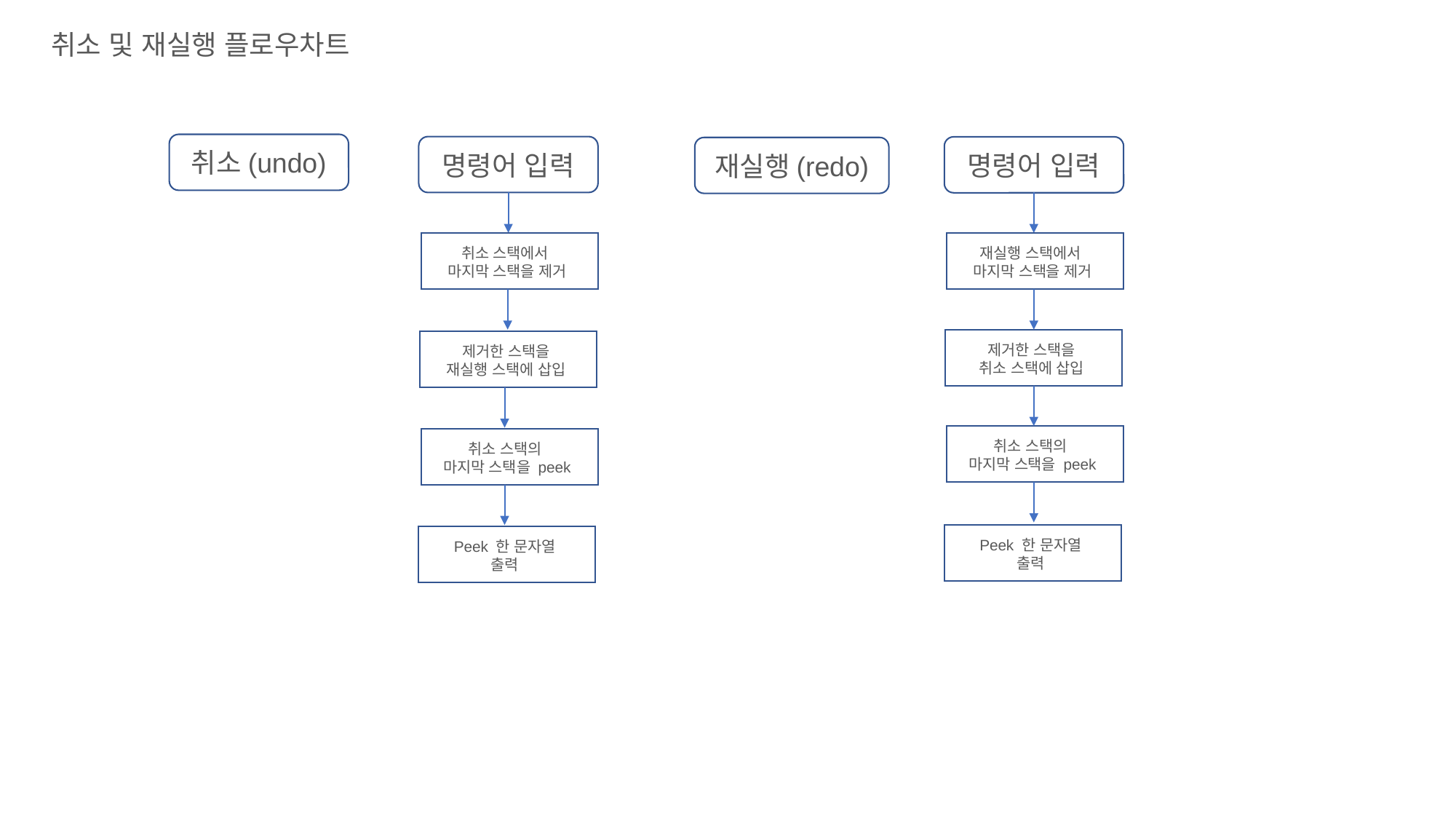

취소 및 재실행 플로우차트
취소(undo)
명령어 입력
명령어 입력
재실행(redo)

취소 스택에서
마지막 스택을 제거
재실행 스택에서
마지막 스택을 제거

제거한 스택을
취소 스택에 삽입
제거한 스택을
재실행 스택에 삽입

취소 스택의
마지막 스택을 peek
취소 스택의
마지막 스택을 peek

Peek 한 문자열
출력
Peek 한 문자열
출력